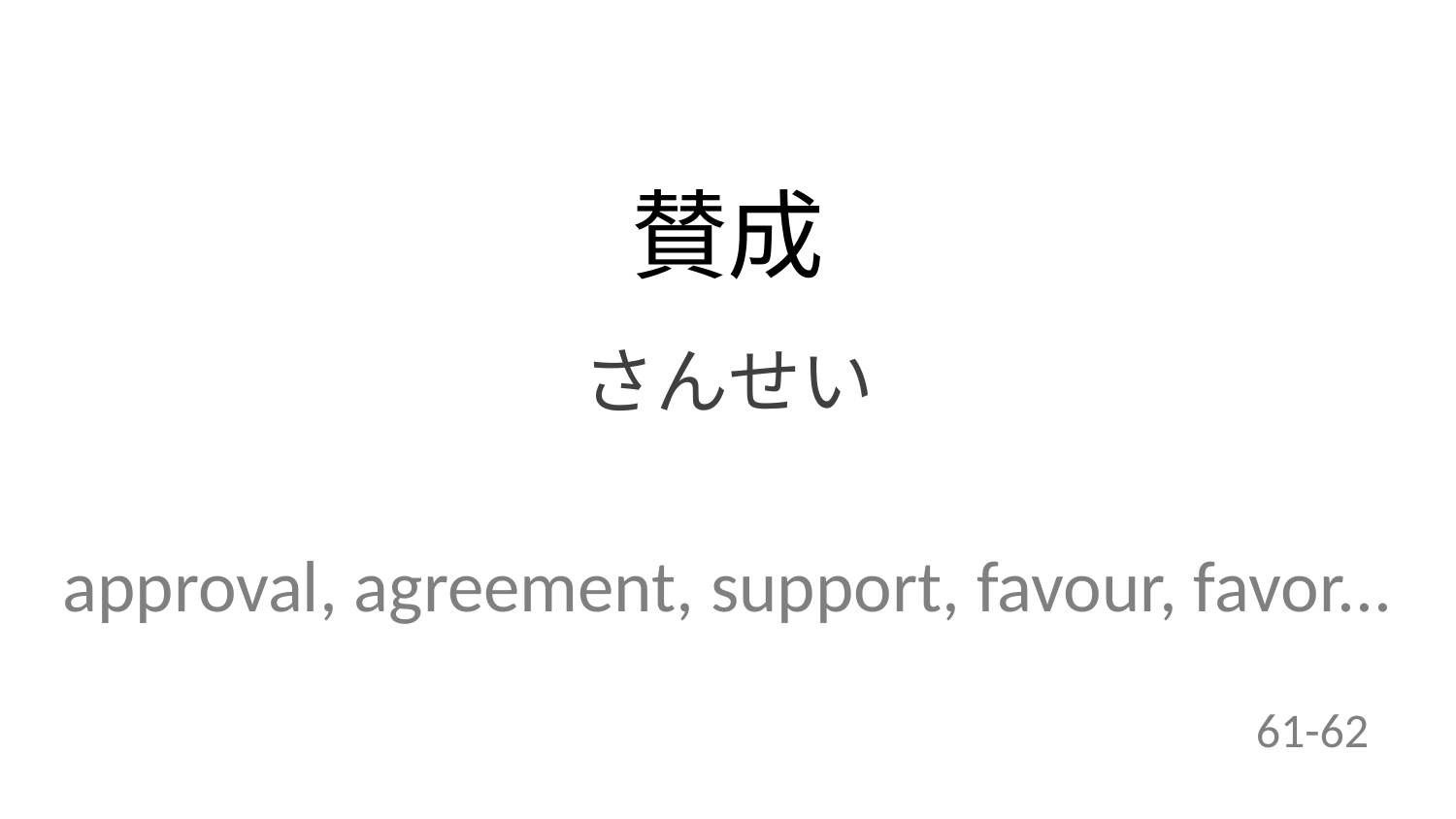

賛成

さんせい
approval, agreement, support, favour, favor...
61-62